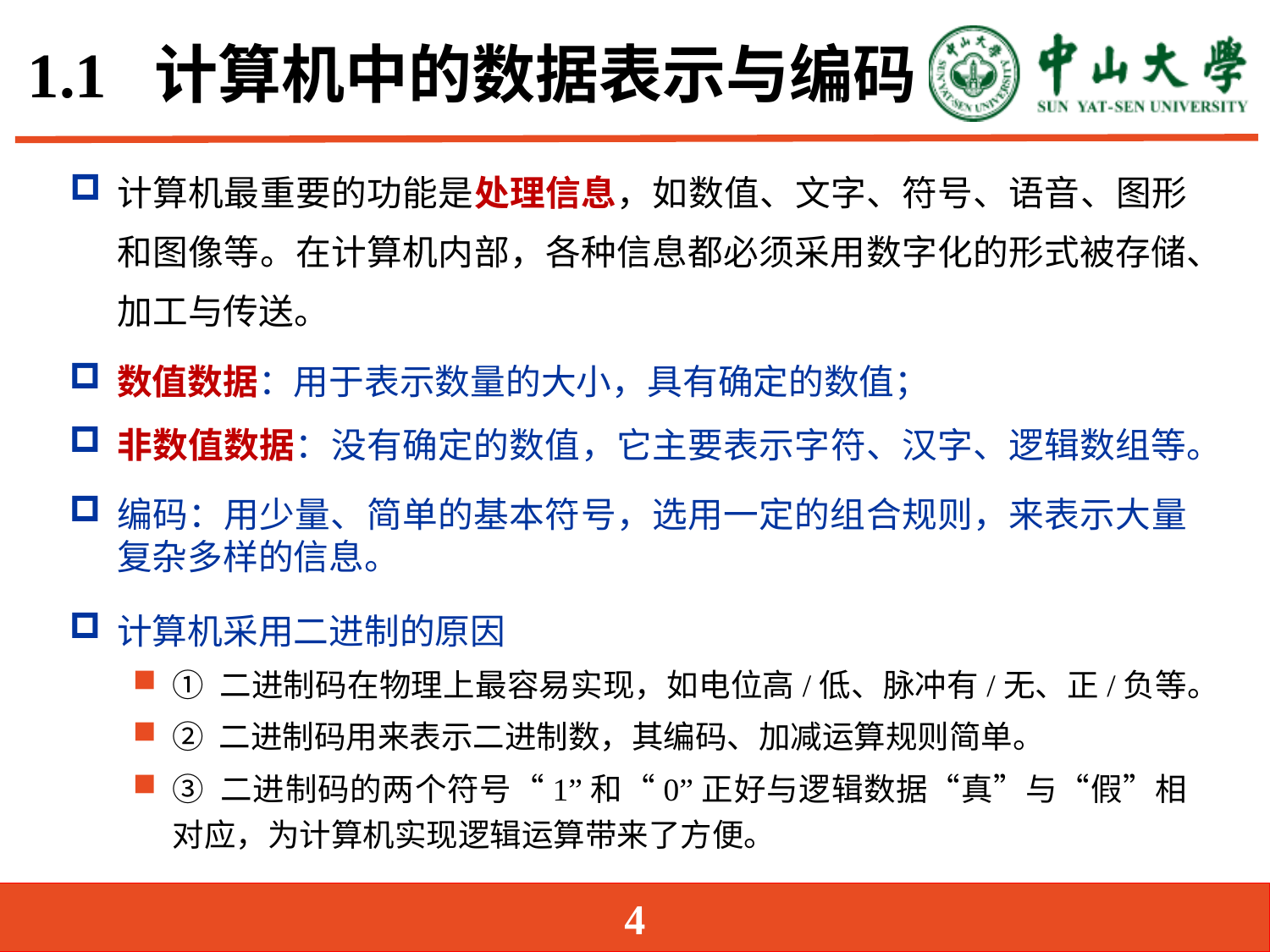

# 1.1  计算机中的数据表示与编码
计算机最重要的功能是处理信息，如数值、文字、符号、语音、图形和图像等。在计算机内部，各种信息都必须采用数字化的形式被存储、加工与传送。
数值数据：用于表示数量的大小，具有确定的数值；
非数值数据：没有确定的数值，它主要表示字符、汉字、逻辑数组等。
编码：用少量、简单的基本符号，选用一定的组合规则，来表示大量复杂多样的信息。
计算机采用二进制的原因
① 二进制码在物理上最容易实现，如电位高/低、脉冲有/无、正/负等。
② 二进制码用来表示二进制数，其编码、加减运算规则简单。
③ 二进制码的两个符号“1”和“0”正好与逻辑数据“真”与“假”相对应，为计算机实现逻辑运算带来了方便。
4